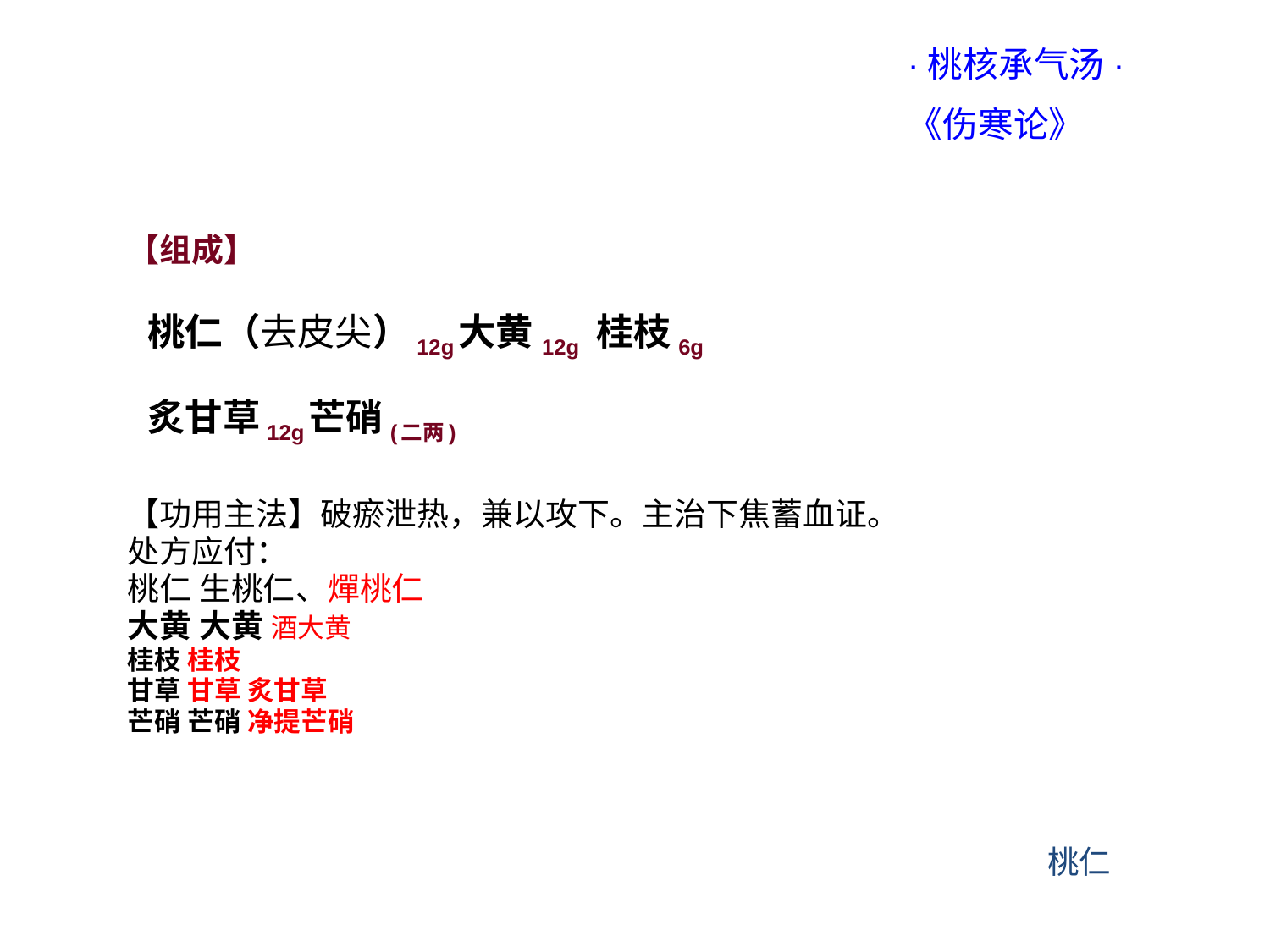

·桃核承气汤·
《伤寒论》

【组成】

  桃仁（去皮尖）12g大黄 12g 桂枝6g

  炙甘草12g芒硝(二两)

【功用主法】破瘀泄热，兼以攻下。主治下焦蓄血证。
处方应付：
桃仁 生桃仁、燀桃仁
大黄 大黄 酒大黄
桂枝 桂枝
甘草 甘草 炙甘草
芒硝 芒硝 净提芒硝
桃仁